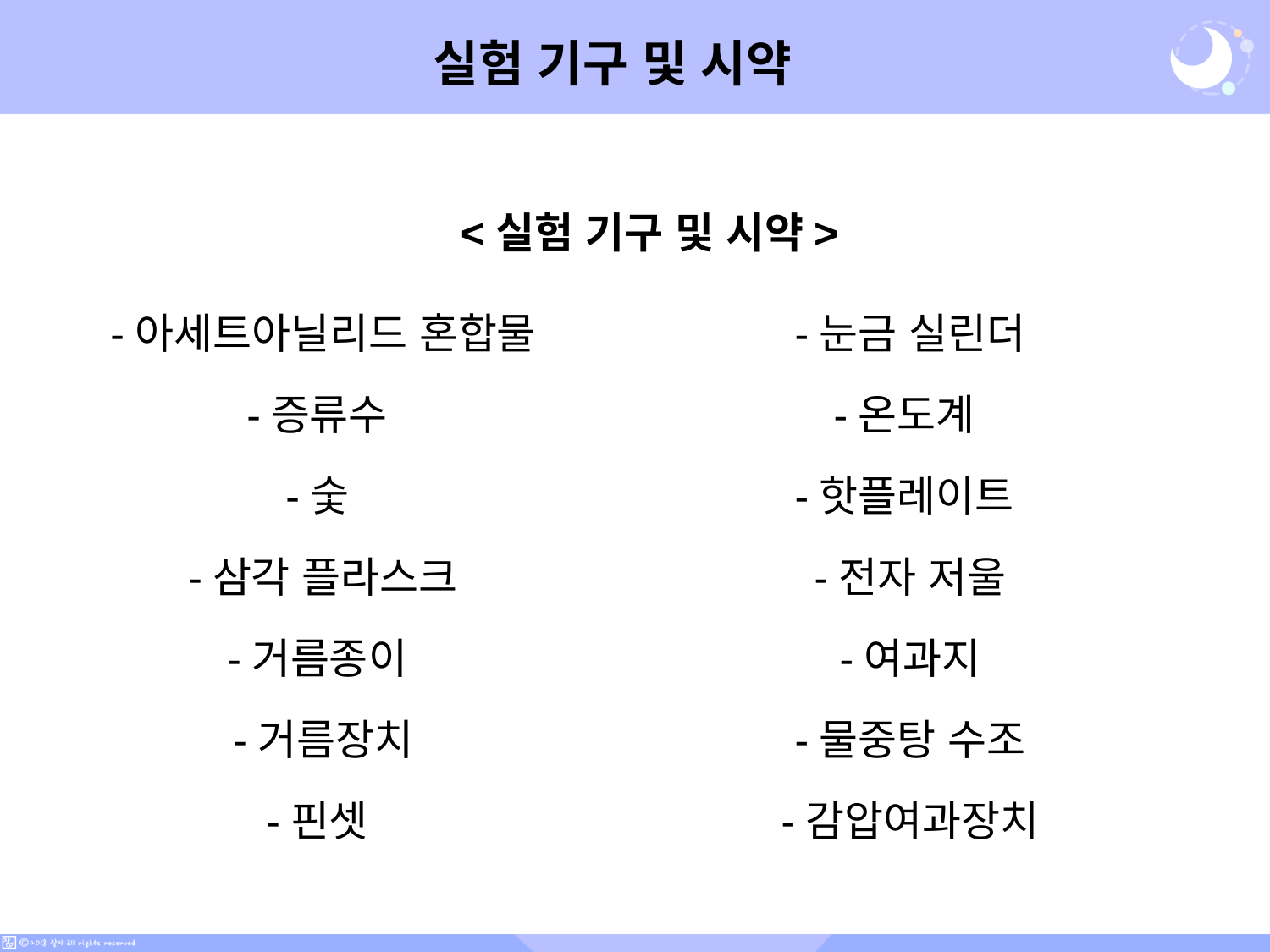

실험 기구 및 시약
<실험 기구 및 시약>
-아세트아닐리드 혼합물
-증류수
-숯
-삼각 플라스크
-거름종이
-거름장치
-핀셋
-눈금 실린더
-온도계
-핫플레이트
-전자 저울
-여과지
-물중탕 수조
-감압여과장치